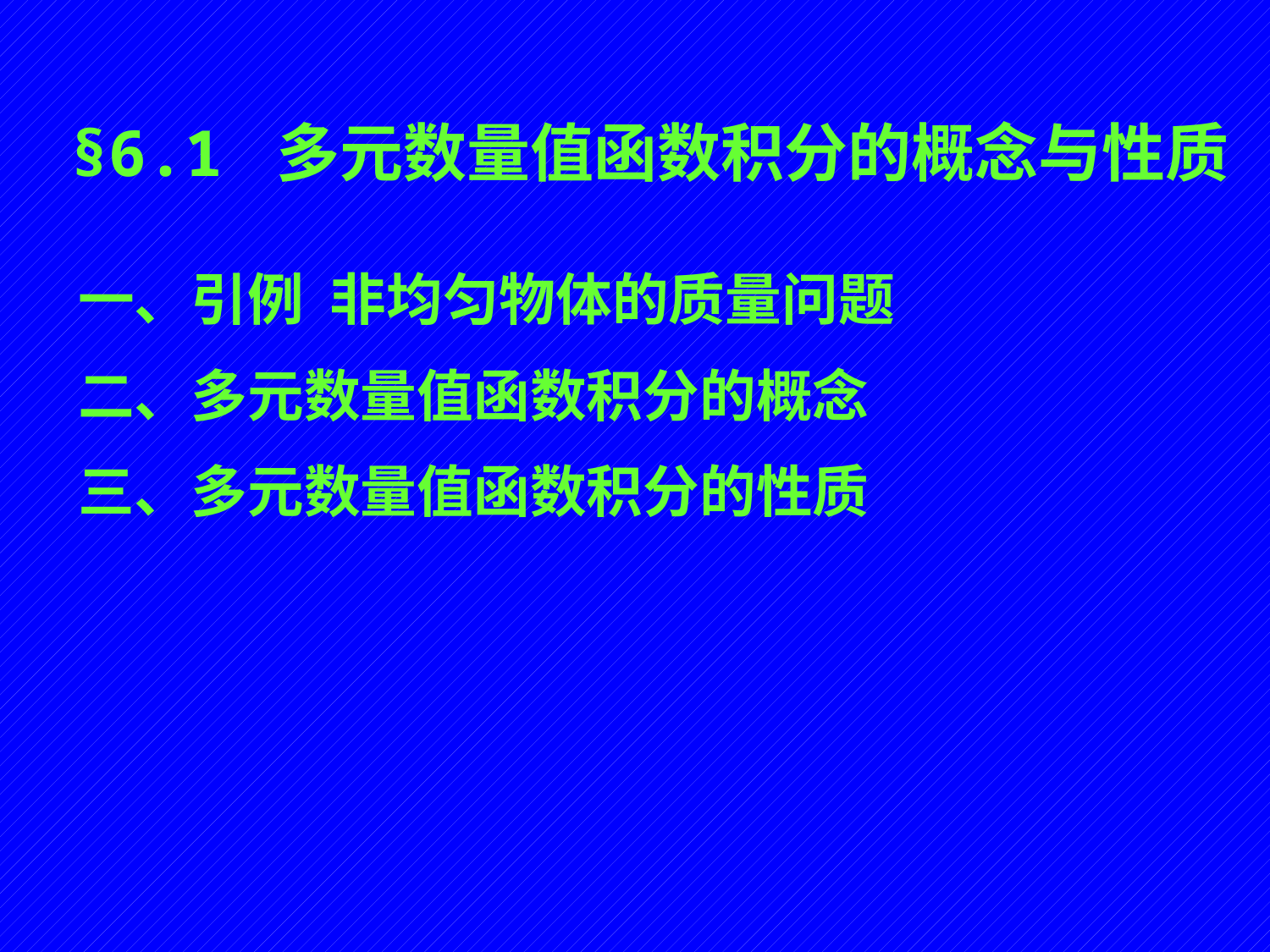

§6.1 多元数量值函数积分的概念与性质
一、引例  非均匀物体的质量问题
二、多元数量值函数积分的概念
三、多元数量值函数积分的性质